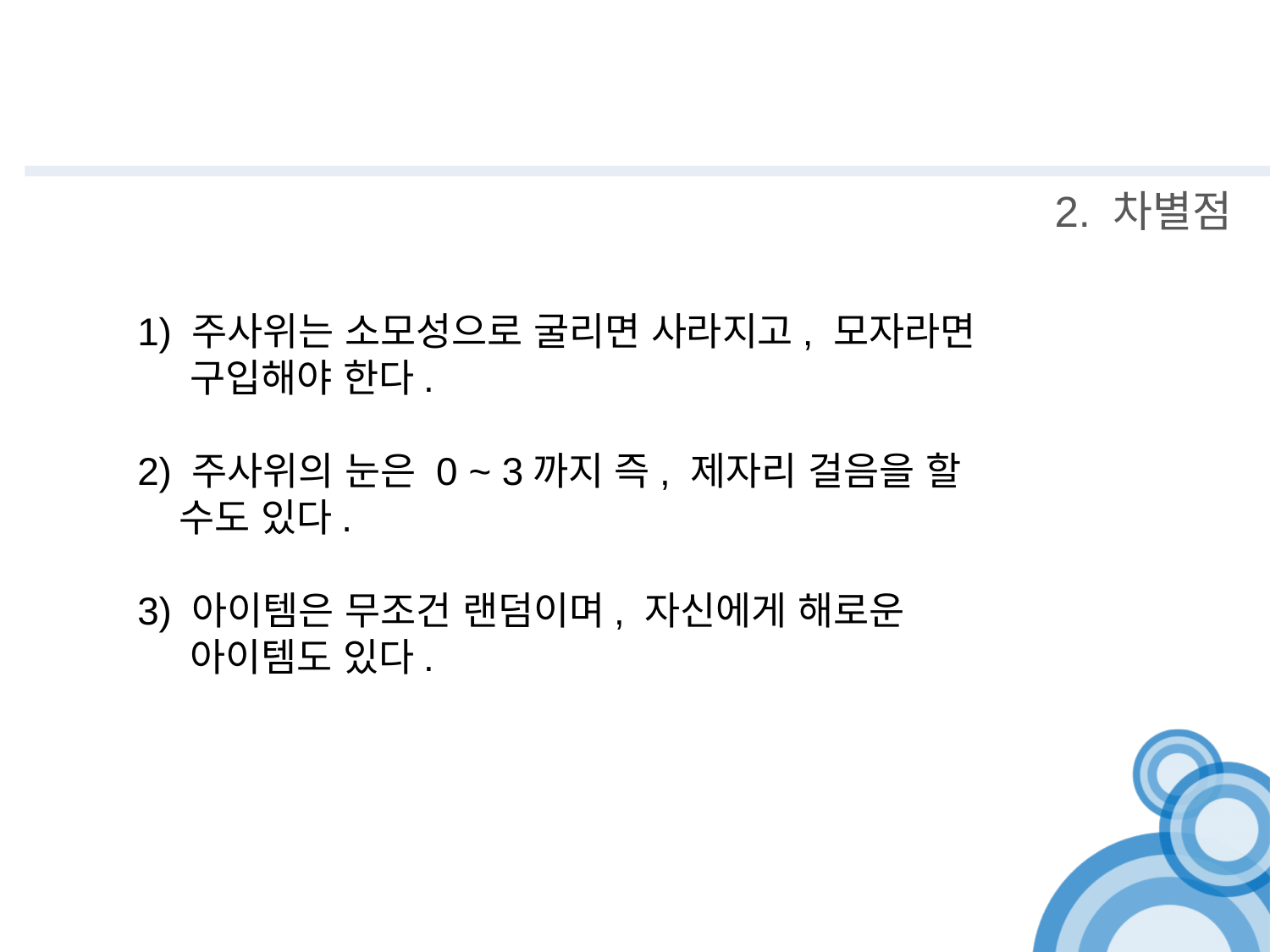

# 2. 차별점

1) 주사위는 소모성으로 굴리면 사라지고, 모자라면
    구입해야 한다.

2) 주사위의 눈은 0 ~ 3까지 즉, 제자리 걸음을 할
   수도 있다.

3) 아이템은 무조건 랜덤이며, 자신에게 해로운
    아이템도 있다.